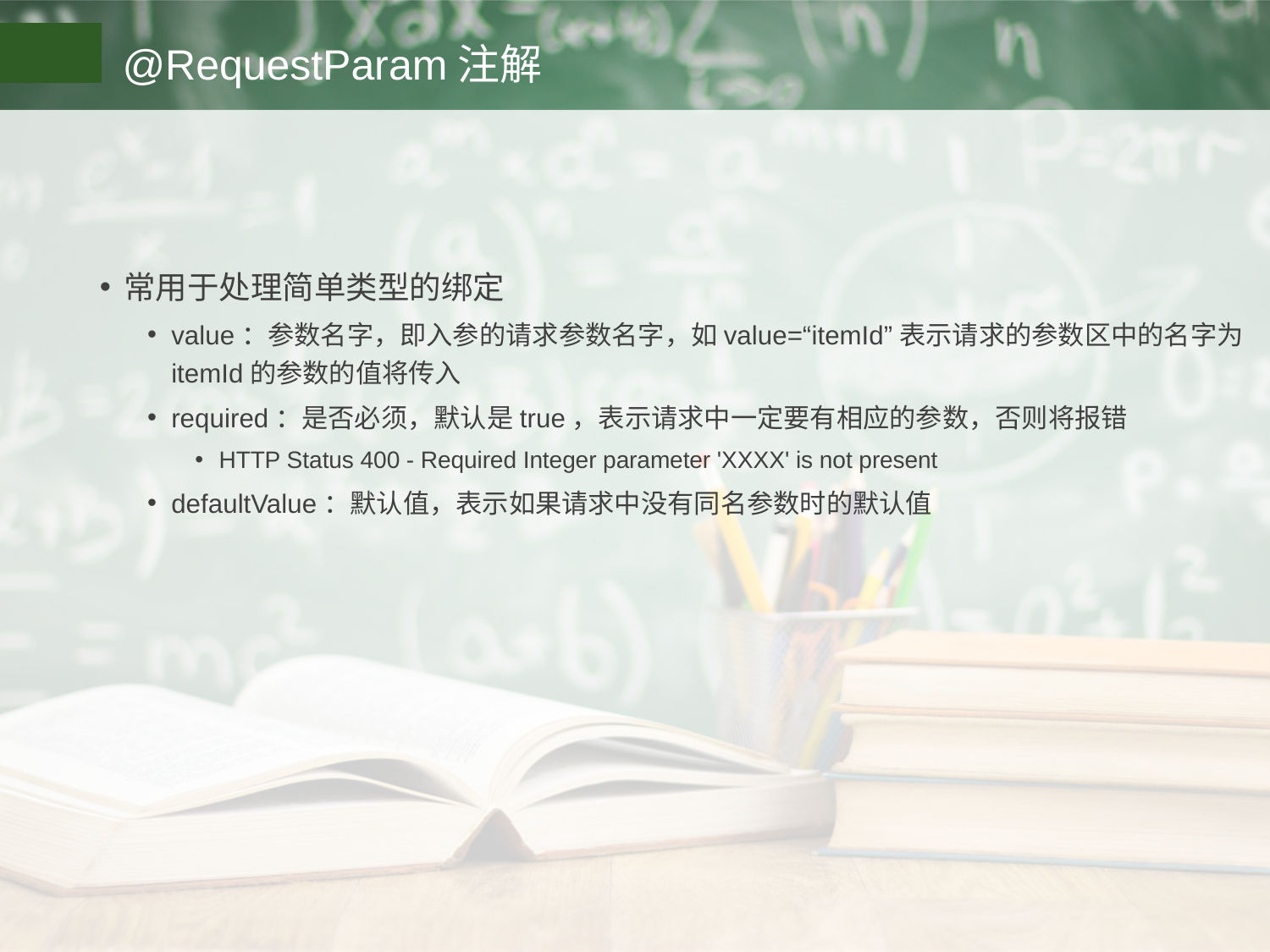

# @RequestParam注解
常用于处理简单类型的绑定
value：参数名字，即入参的请求参数名字，如value=“itemId”表示请求的参数区中的名字为itemId的参数的值将传入
required：是否必须，默认是true，表示请求中一定要有相应的参数，否则将报错
HTTP Status 400 - Required Integer parameter 'XXXX' is not present
defaultValue：默认值，表示如果请求中没有同名参数时的默认值